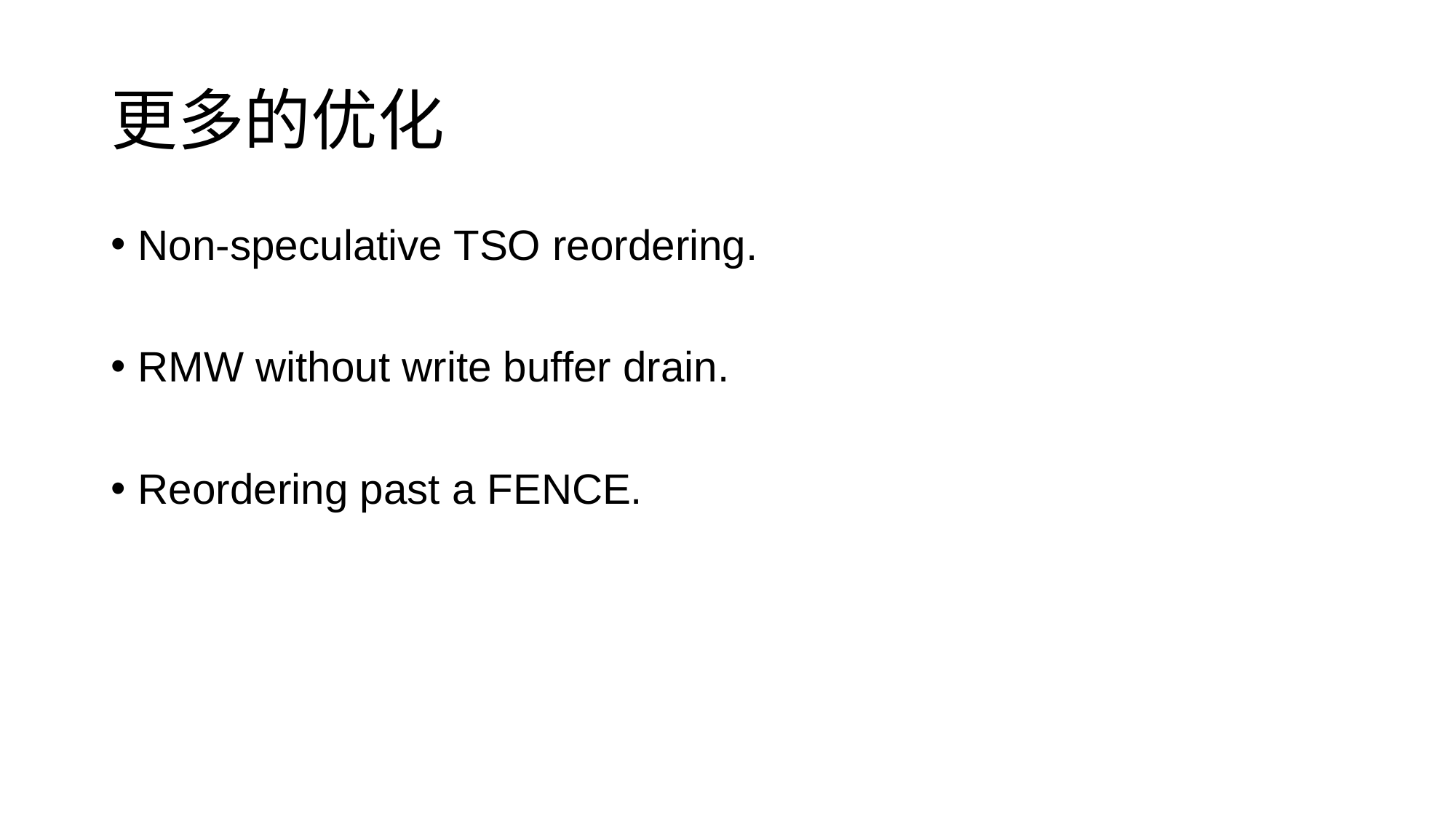

# 更多的优化
Non-speculative TSO reordering.

RMW without write buffer drain.

Reordering past a FENCE.